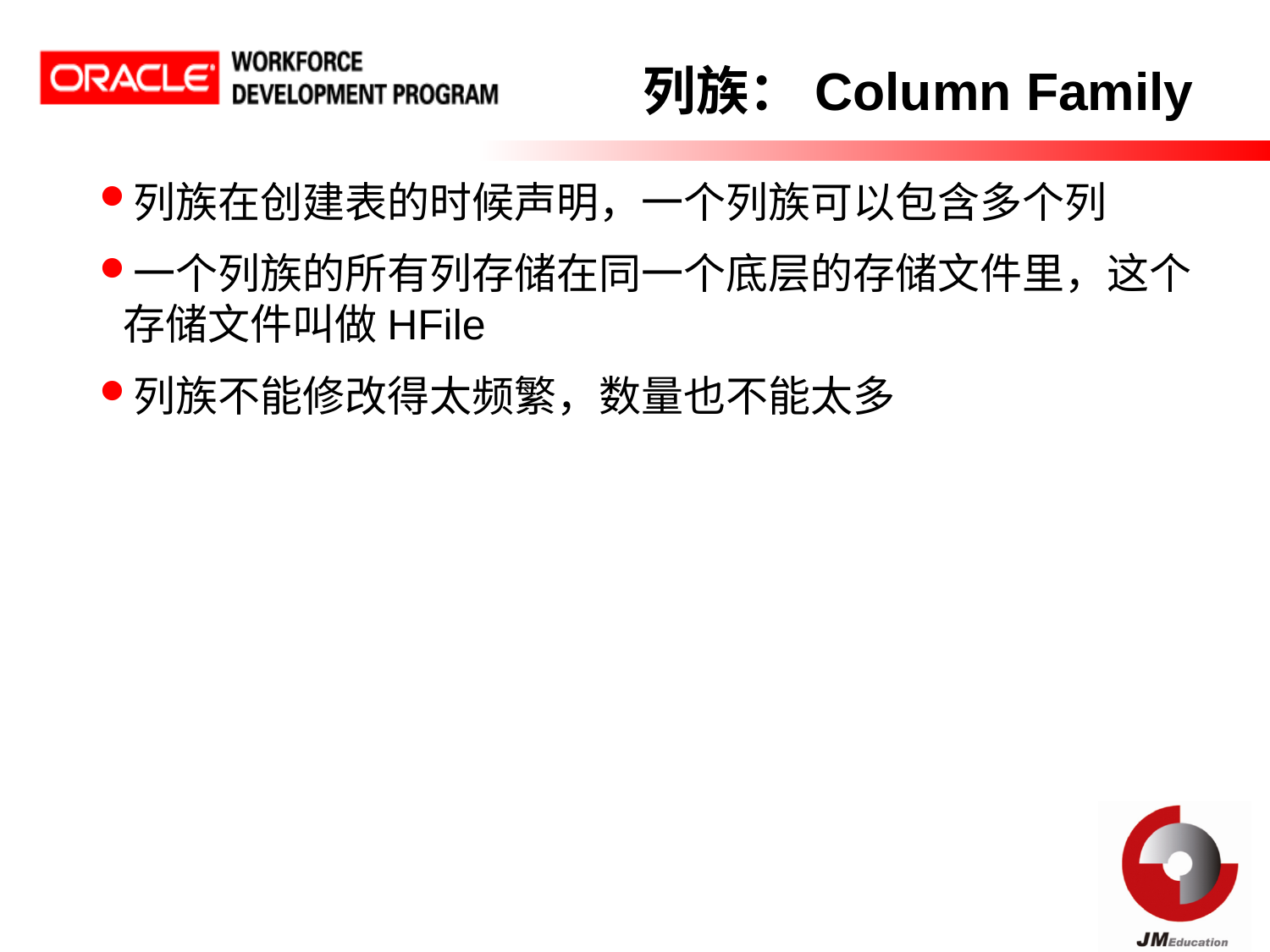

列族：Column Family
列族在创建表的时候声明，一个列族可以包含多个列
一个列族的所有列存储在同一个底层的存储文件里，这个存储文件叫做HFile
列族不能修改得太频繁，数量也不能太多